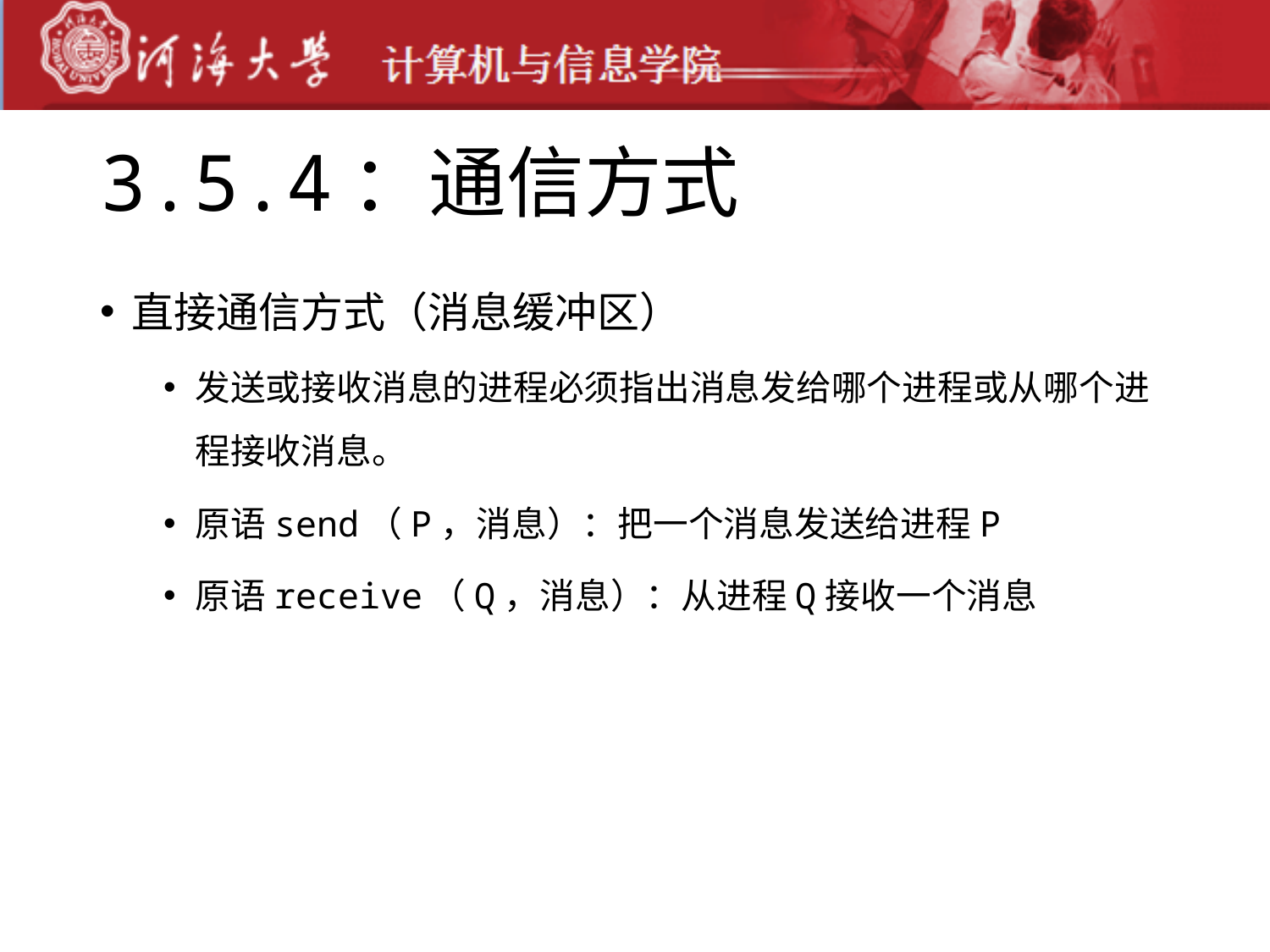

# 3.5.4：通信方式
直接通信方式（消息缓冲区）
发送或接收消息的进程必须指出消息发给哪个进程或从哪个进程接收消息。
原语send（P，消息）：把一个消息发送给进程P
原语receive（Q，消息）：从进程Q接收一个消息